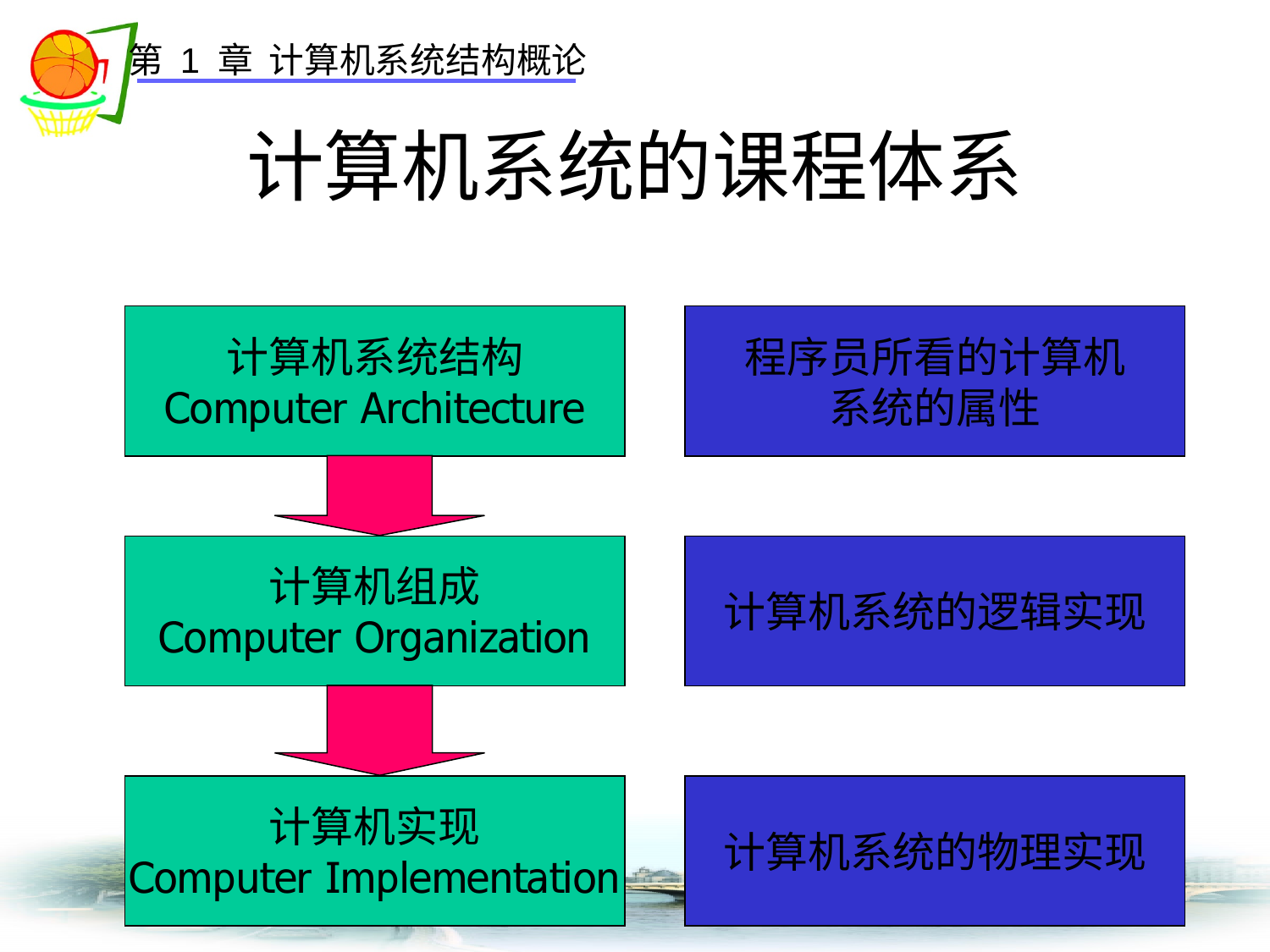

# 计算机系统的课程体系
计算机系统结构
Computer Architecture
程序员所看的计算机
系统的属性
计算机组成
Computer Organization
计算机系统的逻辑实现
计算机实现
Computer Implementation
计算机系统的物理实现